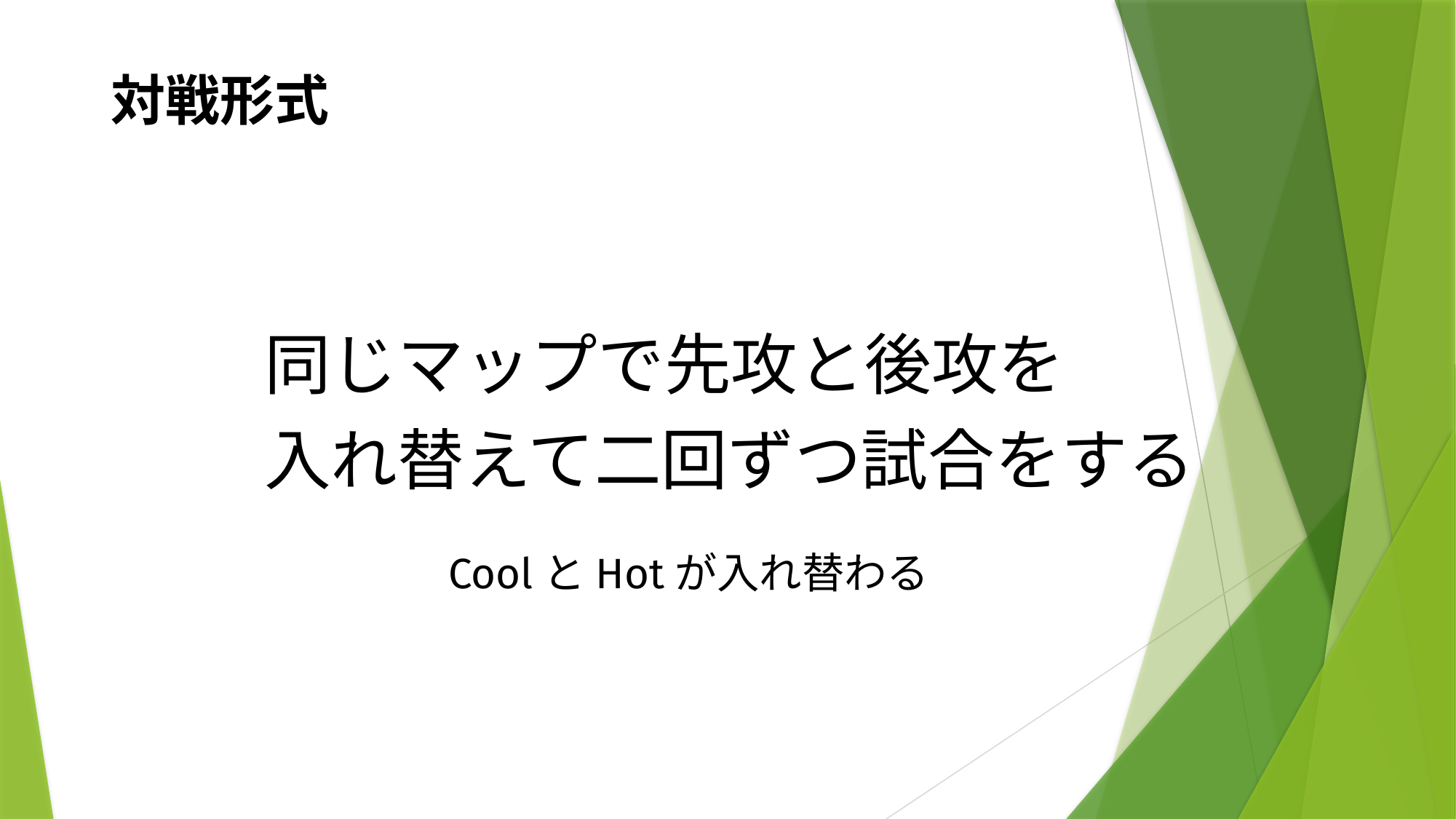

# 対戦形式
同じマップで先攻と後攻を
入れ替えて二回ずつ試合をする
CoolとHotが入れ替わる